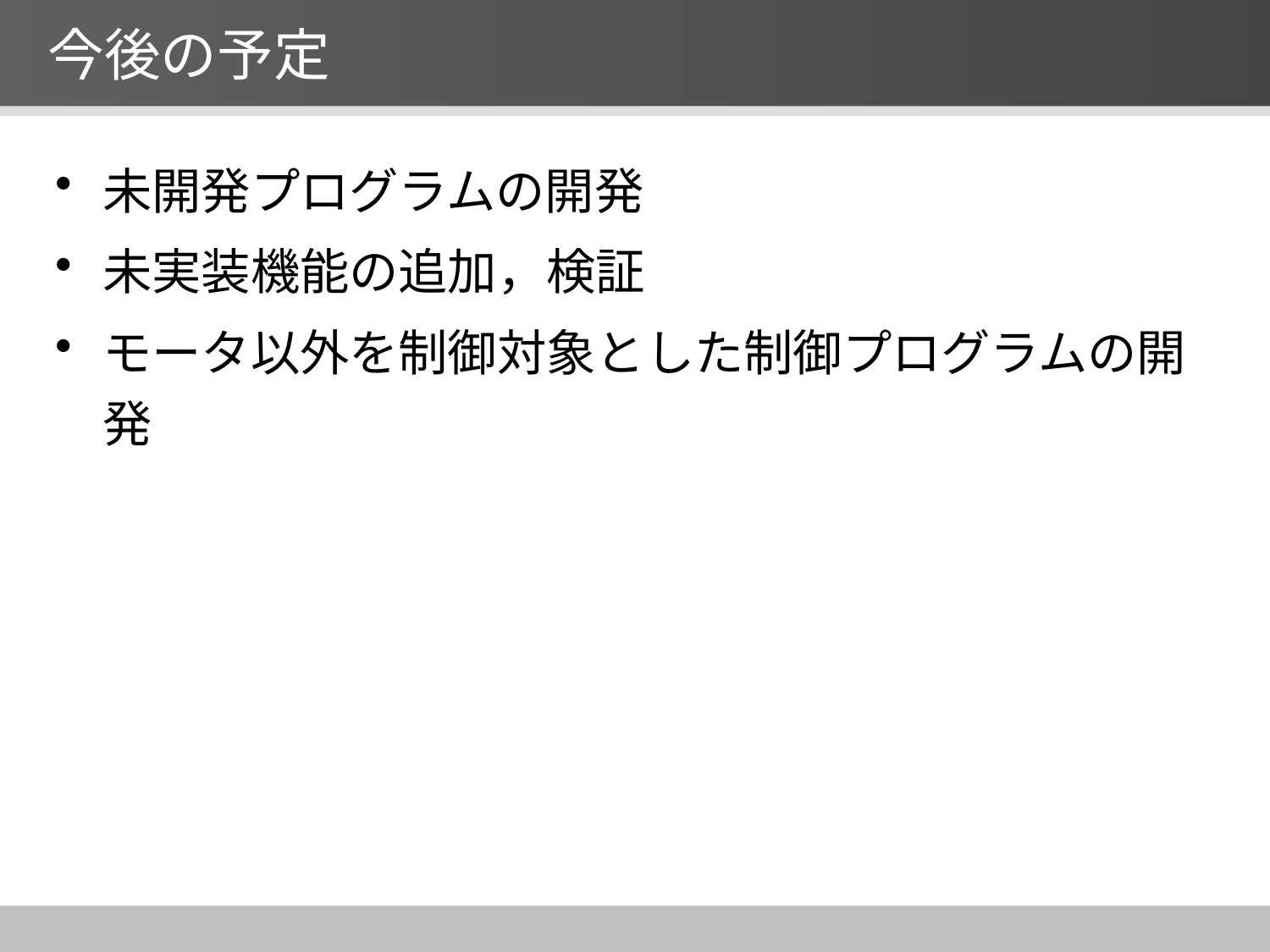

# 今後の予定
未開発プログラムの開発
未実装機能の追加，検証
モータ以外を制御対象とした制御プログラムの開発